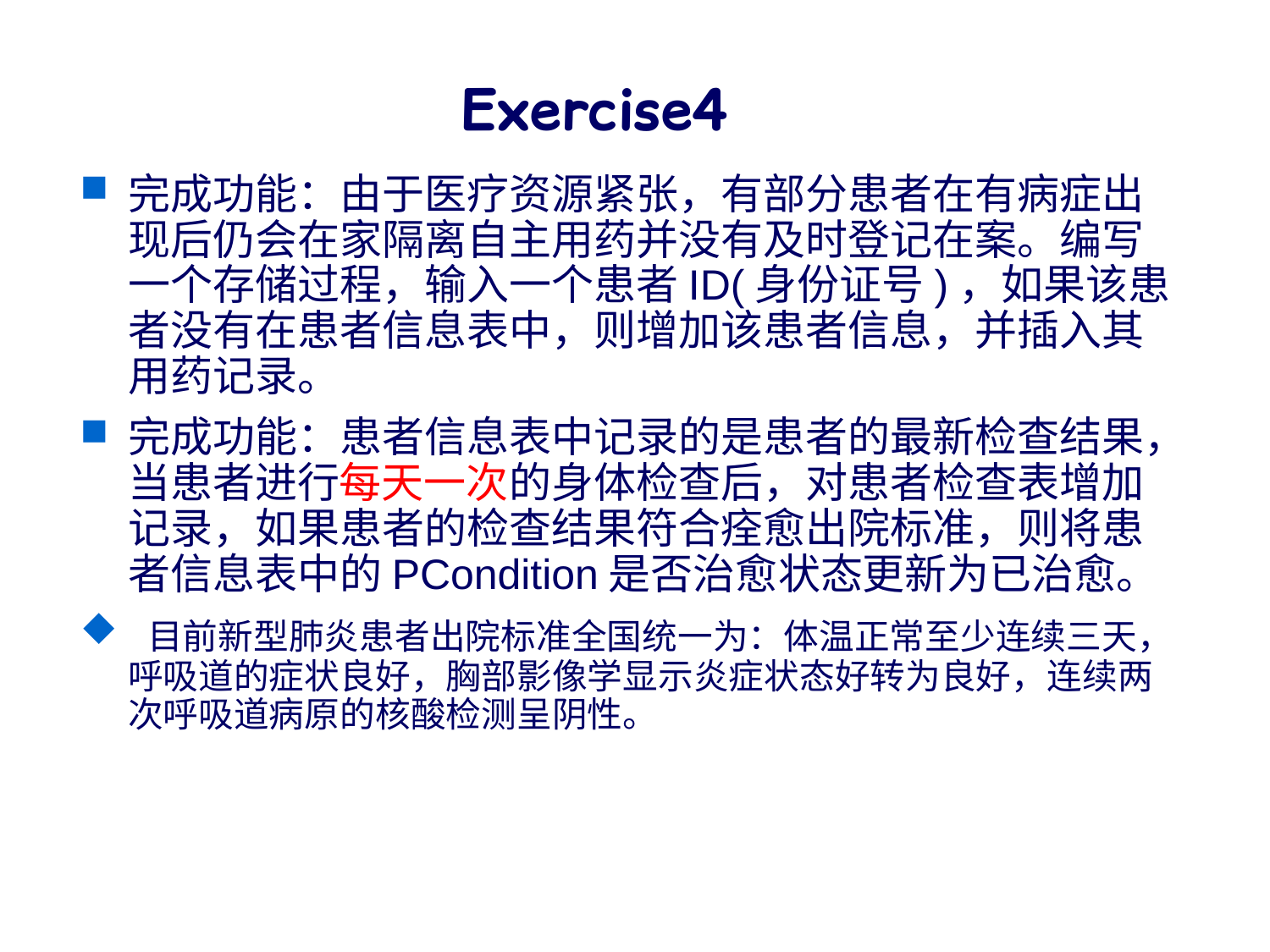

# Exercise4
完成功能：由于医疗资源紧张，有部分患者在有病症出现后仍会在家隔离自主用药并没有及时登记在案。编写一个存储过程，输入一个患者ID(身份证号)，如果该患者没有在患者信息表中，则增加该患者信息，并插入其用药记录。
完成功能：患者信息表中记录的是患者的最新检查结果，当患者进行每天一次的身体检查后，对患者检查表增加记录，如果患者的检查结果符合痊愈出院标准，则将患者信息表中的PCondition是否治愈状态更新为已治愈。
 目前新型肺炎患者出院标准全国统一为：体温正常至少连续三天，呼吸道的症状良好，胸部影像学显示炎症状态好转为良好，连续两次呼吸道病原的核酸检测呈阴性。